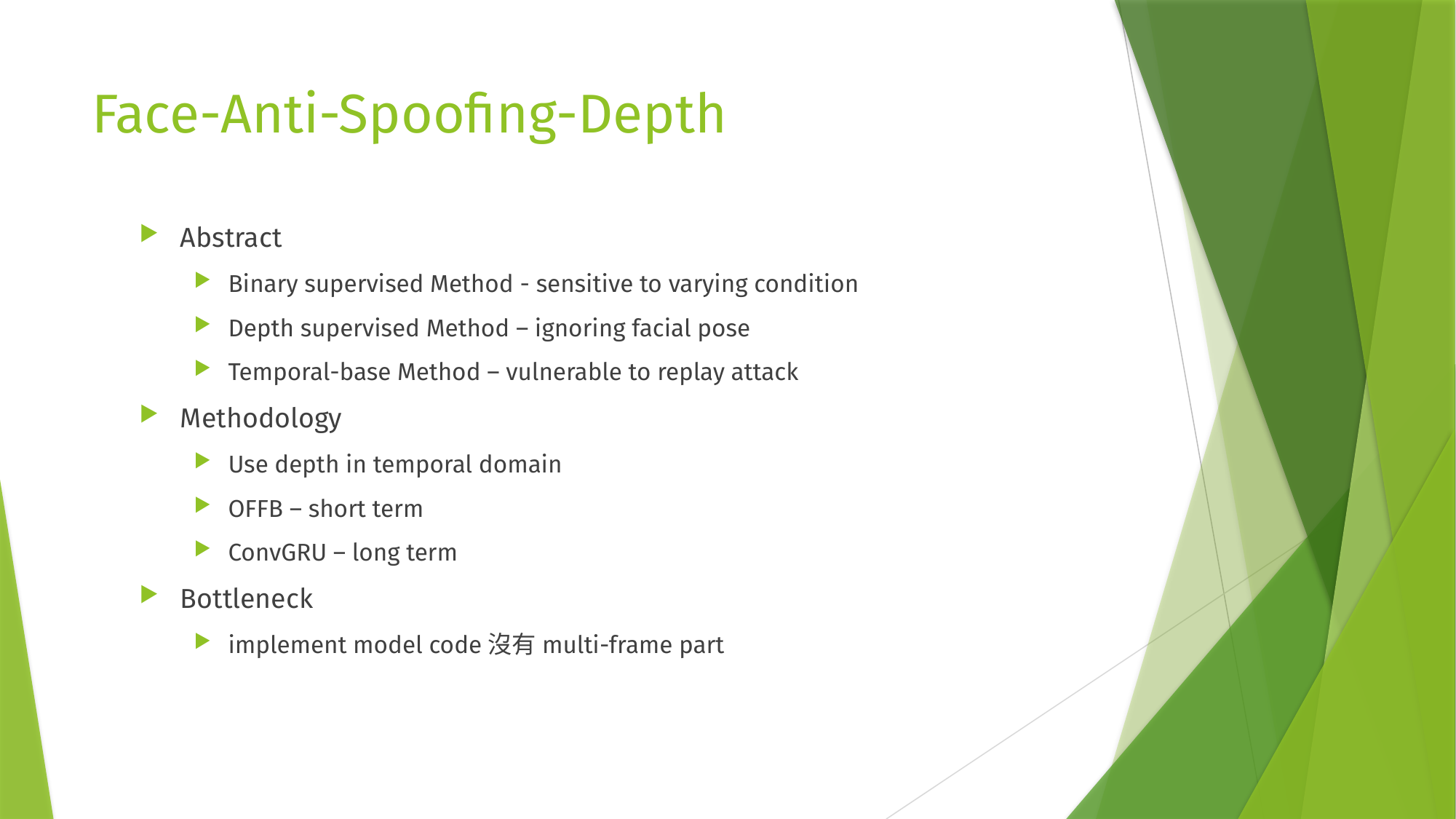

# Face-Anti-Spoofing-Depth
Abstract
Binary supervised Method - sensitive to varying condition
Depth supervised Method – ignoring facial pose
Temporal-base Method – vulnerable to replay attack
Methodology
Use depth in temporal domain
OFFB – short term
ConvGRU – long term
Bottleneck
implement model code沒有multi-frame part